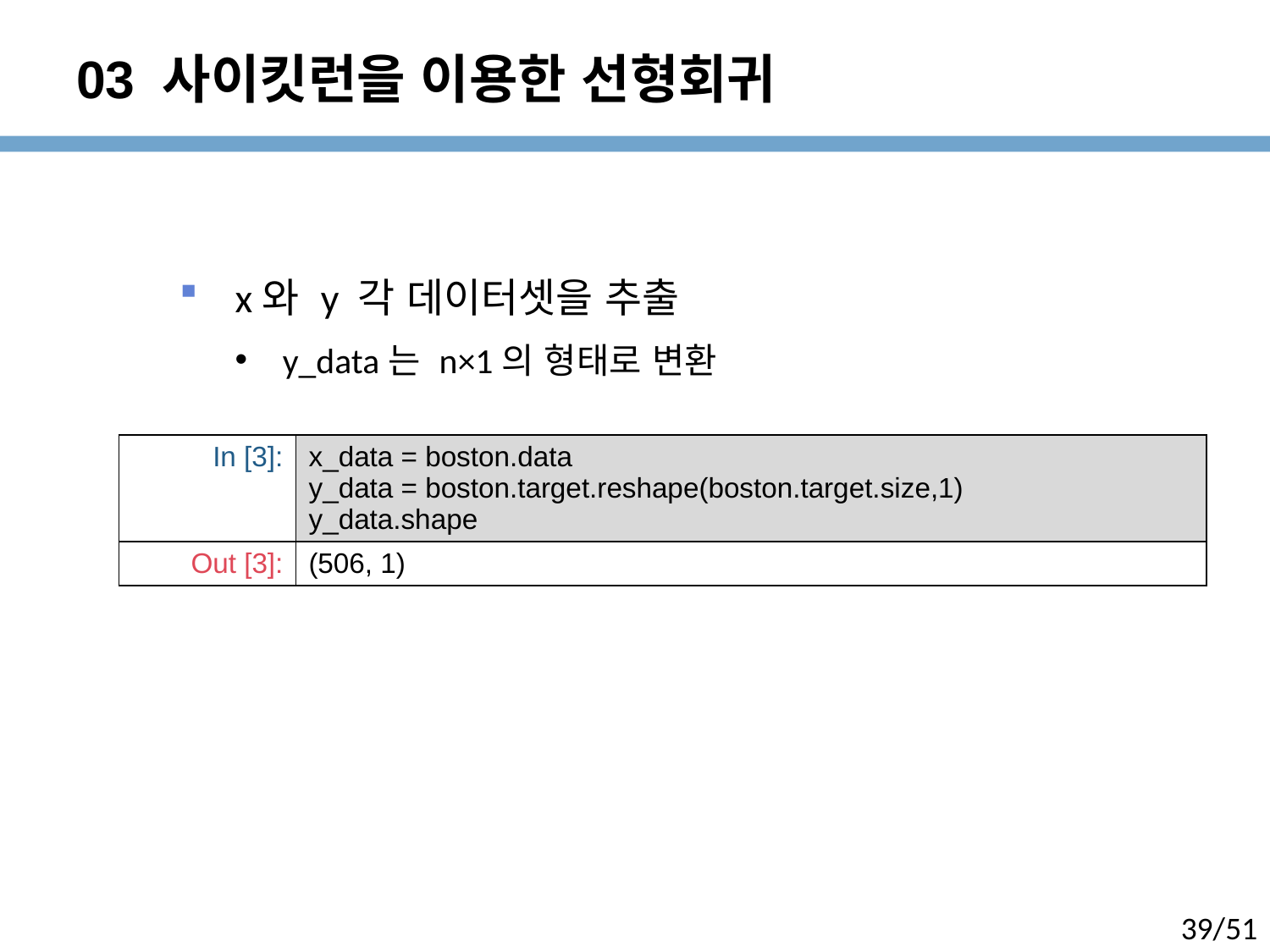

# 03 사이킷런을 이용한 선형회귀

x와 y 각 데이터셋을 추출
y_data는 n×1의 형태로 변환
| In [3]: | x\_data = boston.data y\_data = boston.target.reshape(boston.target.size,1) y\_data.shape |
| --- | --- |
| Out [3]: | (506, 1) |
39/51